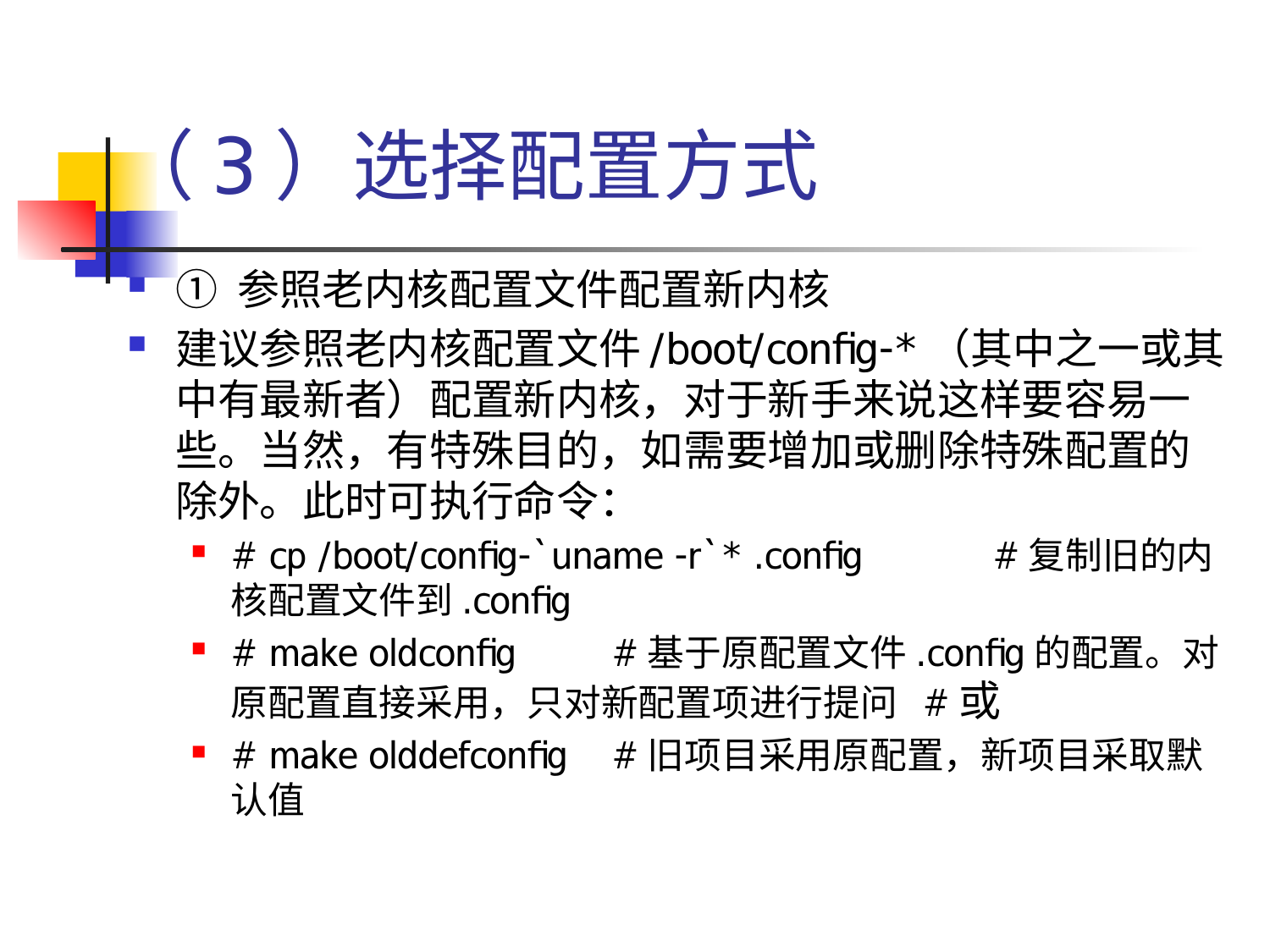

# （3）选择配置方式
① 参照老内核配置文件配置新内核
建议参照老内核配置文件/boot/config-*（其中之一或其中有最新者）配置新内核，对于新手来说这样要容易一些。当然，有特殊目的，如需要增加或删除特殊配置的除外。此时可执行命令：
# cp /boot/config-`uname -r`* .config 	#复制旧的内核配置文件到.config
# make oldconfig	#基于原配置文件.config的配置。对原配置直接采用，只对新配置项进行提问  #或
# make olddefconfig	#旧项目采用原配置，新项目采取默认值